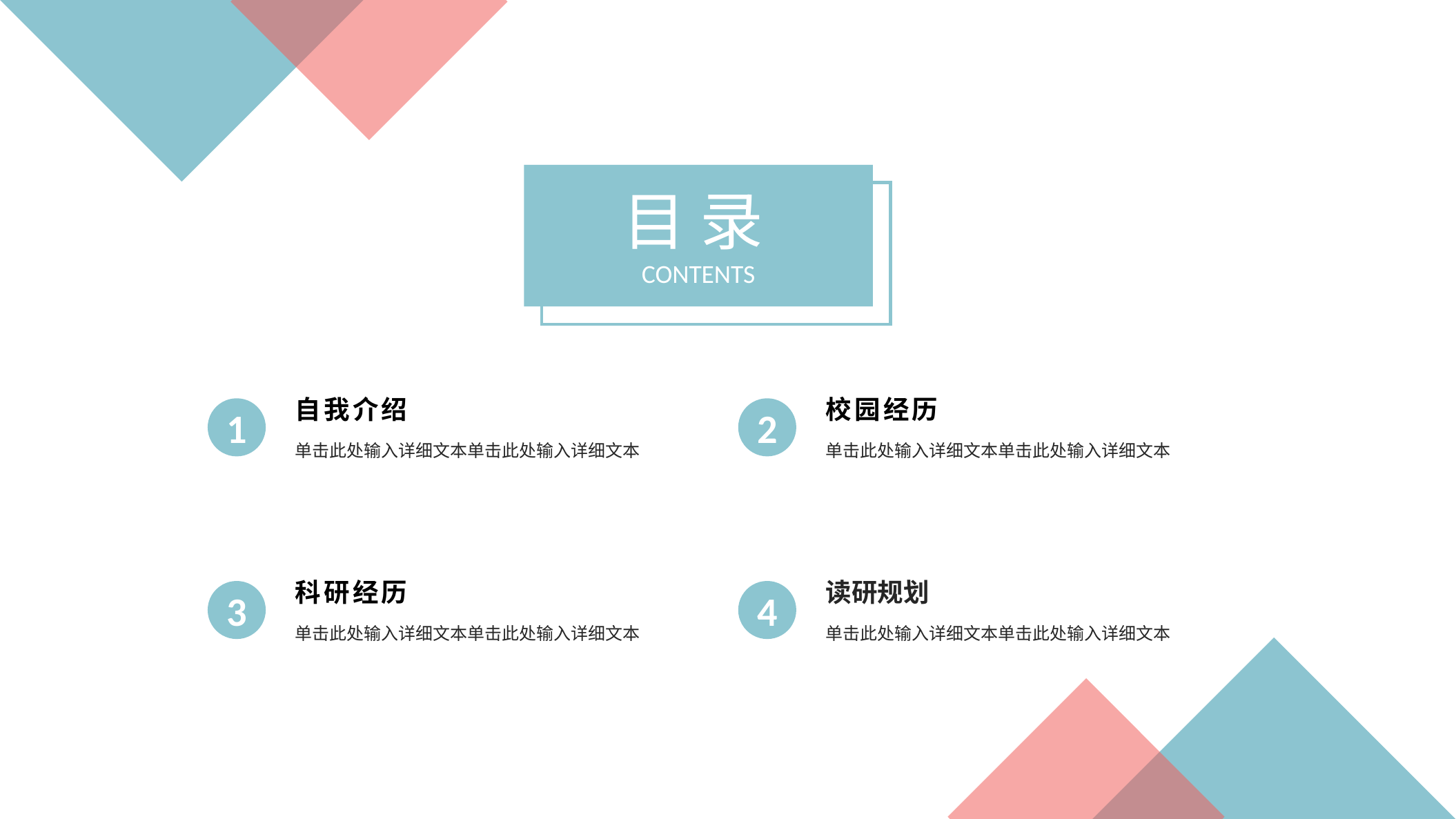

目 录
CONTENTS

自我介绍
校园经历
1
2
单击此处输入详细文本单击此处输入详细文本
单击此处输入详细文本单击此处输入详细文本
科研经历
读研规划
3
4
单击此处输入详细文本单击此处输入详细文本
单击此处输入详细文本单击此处输入详细文本